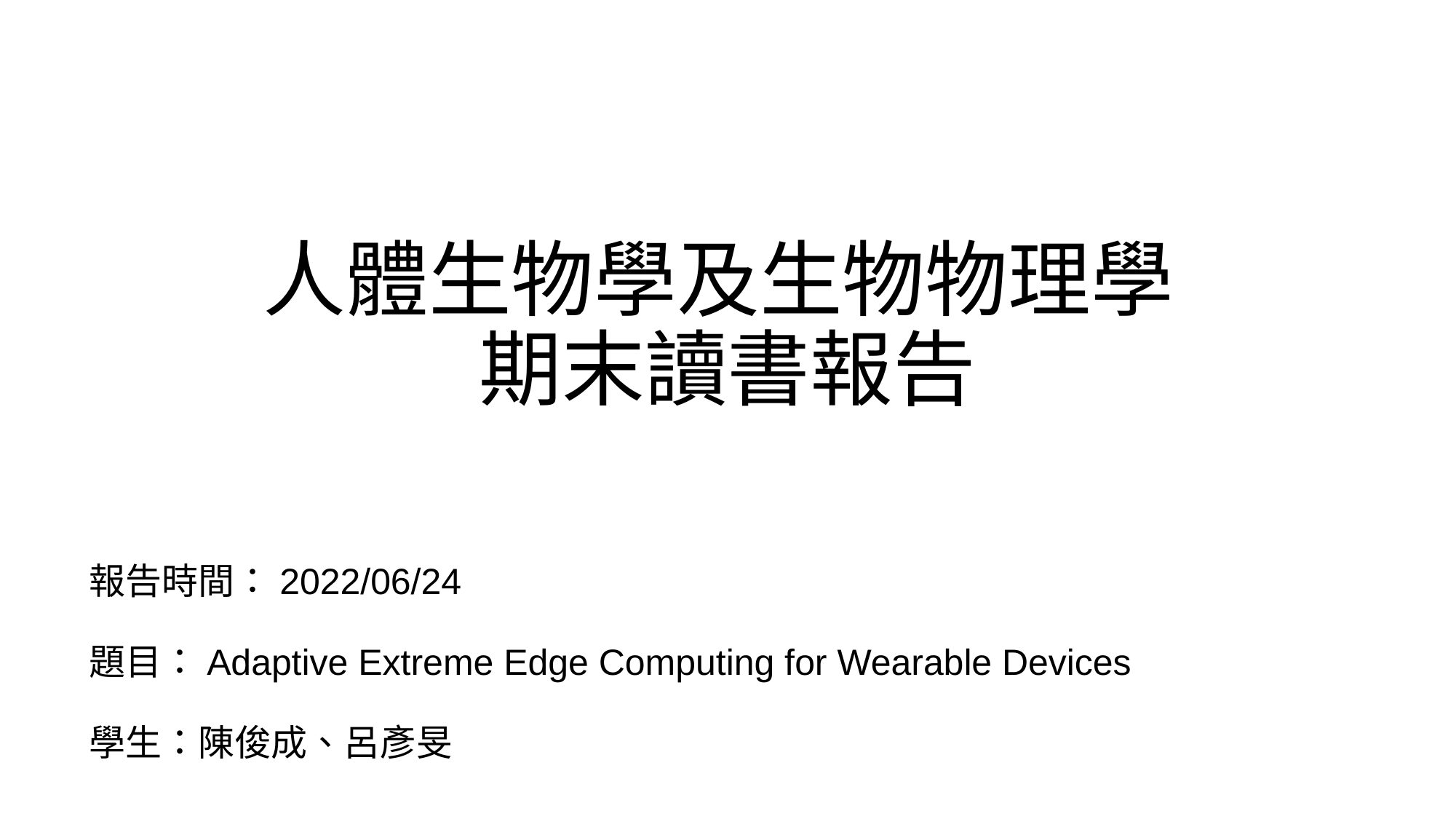

# 人體生物學及生物物理學 期末讀書報告
報告時間：2022/06/24
題目：Adaptive Extreme Edge Computing for Wearable Devices
學生：陳俊成、呂彥旻